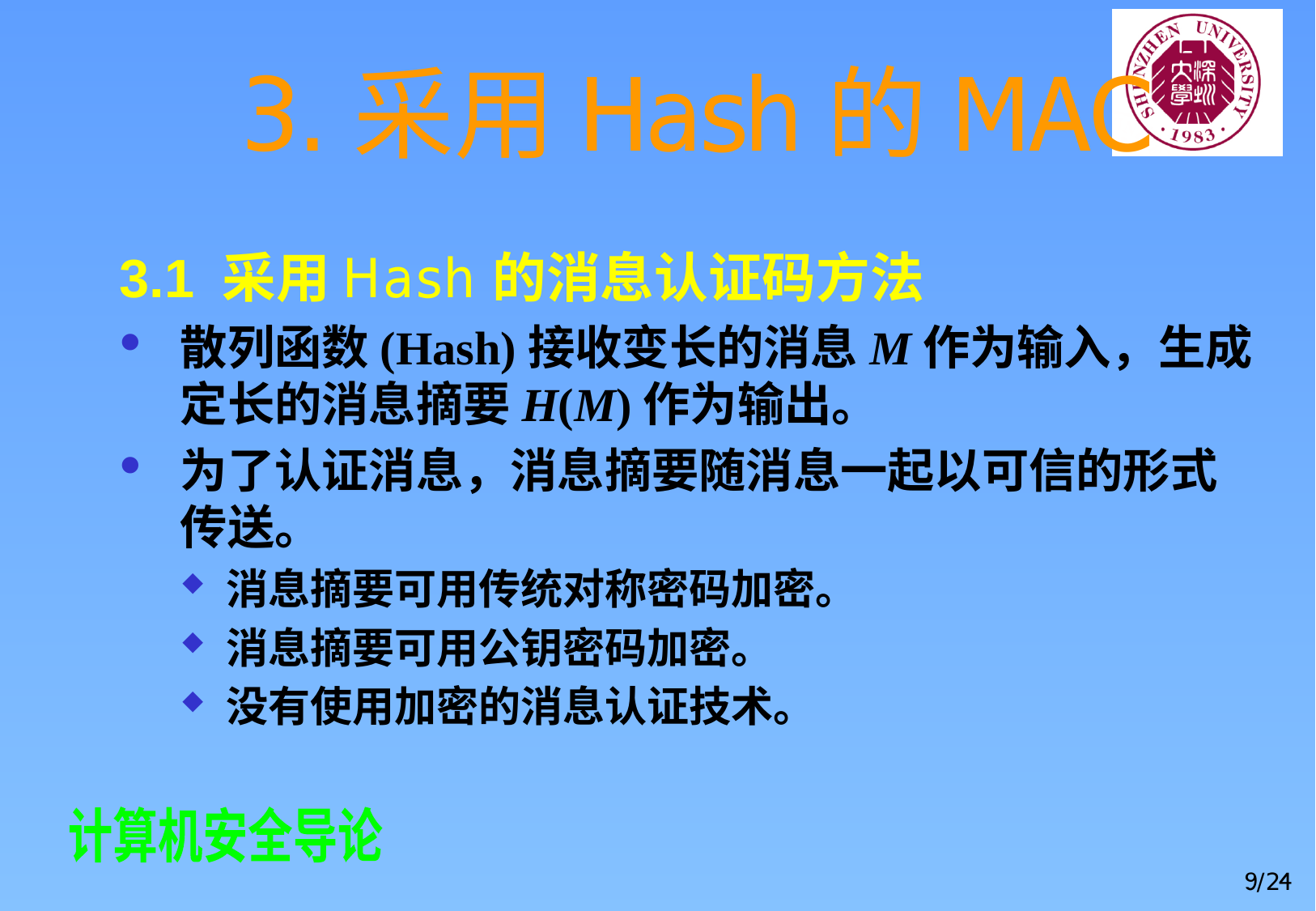

# 3.采用Hash的MAC
3.1 采用Hash的消息认证码方法
散列函数(Hash)接收变长的消息M作为输入，生成定长的消息摘要H(M)作为输出。
为了认证消息，消息摘要随消息一起以可信的形式传送。
消息摘要可用传统对称密码加密。
消息摘要可用公钥密码加密。
没有使用加密的消息认证技术。
9/24